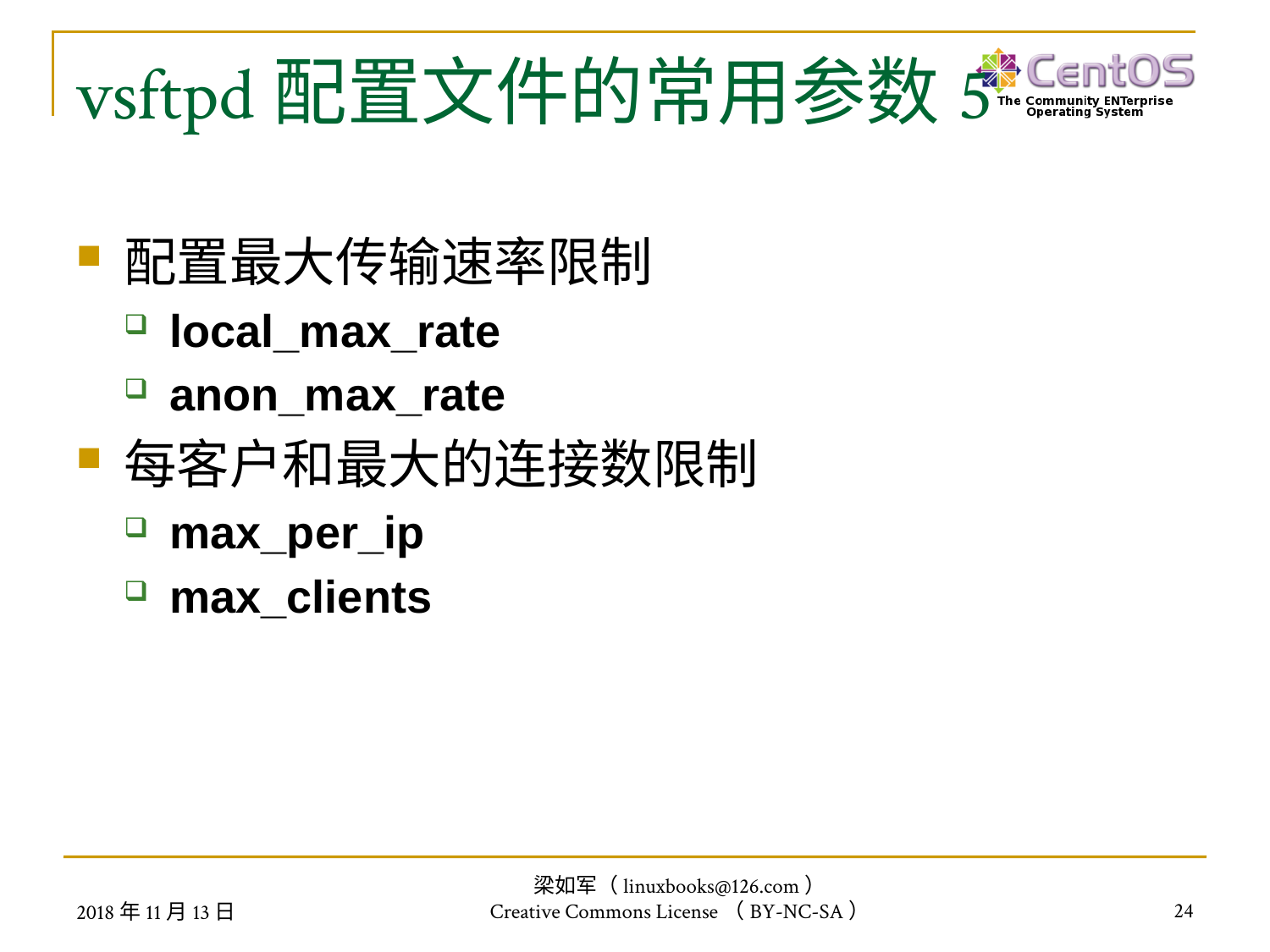

# vsftpd配置文件的常用参数5
配置最大传输速率限制
local_max_rate
anon_max_rate
每客户和最大的连接数限制
max_per_ip
max_clients
梁如军（linuxbooks@126.com）
Creative Commons License（BY-NC-SA）
2018年11月13日
24